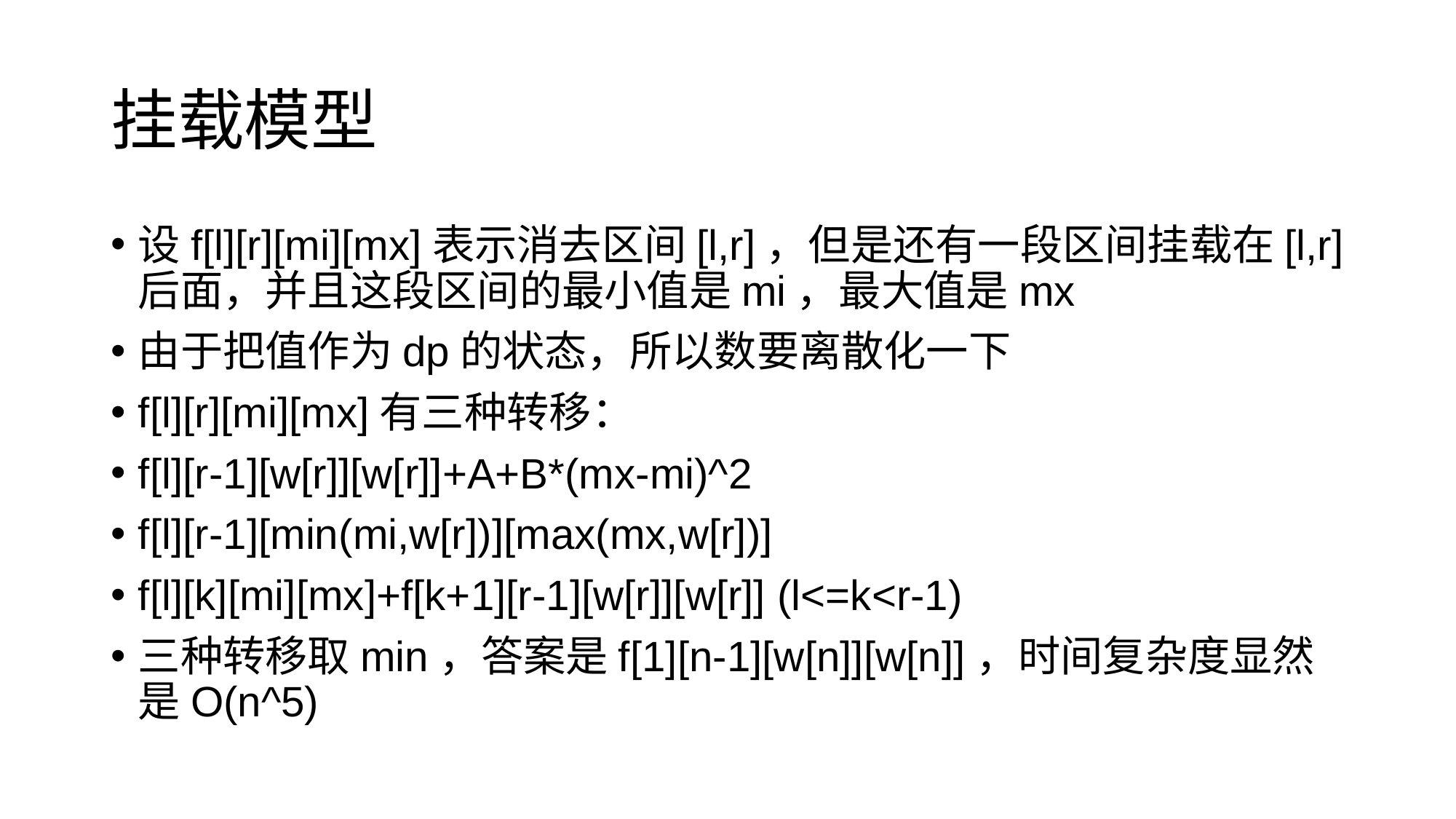

# 挂载模型
设f[l][r][mi][mx]表示消去区间[l,r]，但是还有一段区间挂载在[l,r]后面，并且这段区间的最小值是mi，最大值是mx
由于把值作为dp的状态，所以数要离散化一下
f[l][r][mi][mx]有三种转移：
f[l][r-1][w[r]][w[r]]+A+B*(mx-mi)^2
f[l][r-1][min(mi,w[r])][max(mx,w[r])]
f[l][k][mi][mx]+f[k+1][r-1][w[r]][w[r]] (l<=k<r-1)
三种转移取min，答案是f[1][n-1][w[n]][w[n]]，时间复杂度显然是O(n^5)